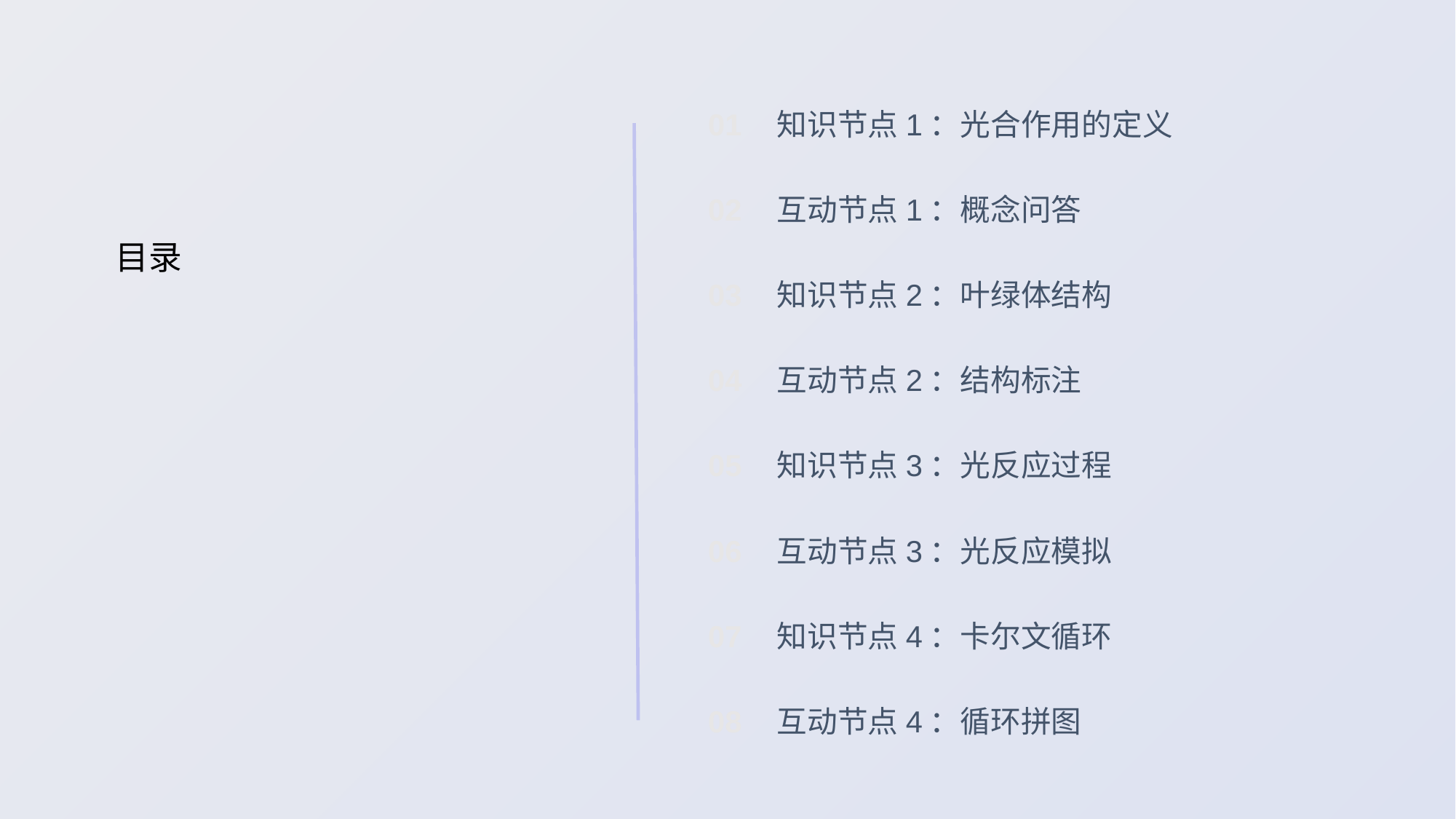

知识节点1：光合作用的定义
01
互动节点1：概念问答
02
# 目录
知识节点2：叶绿体结构
03
互动节点2：结构标注
04

知识节点3：光反应过程
05
互动节点3：光反应模拟
06
知识节点4：卡尔文循环
07
互动节点4：循环拼图
08